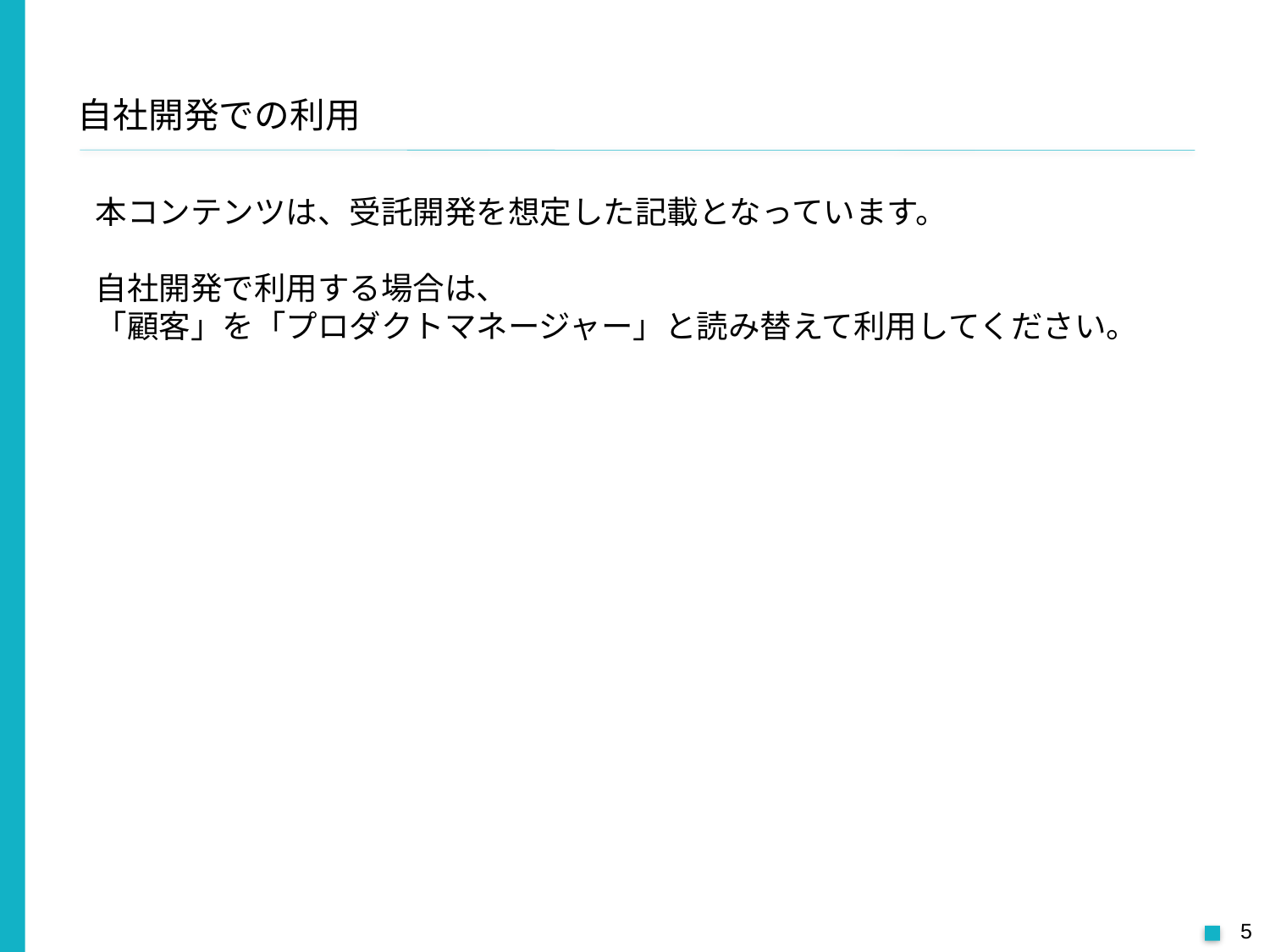

# 自社開発での利用
本コンテンツは、受託開発を想定した記載となっています。

自社開発で利用する場合は、
「顧客」を「プロダクトマネージャー」と読み替えて利用してください。
5